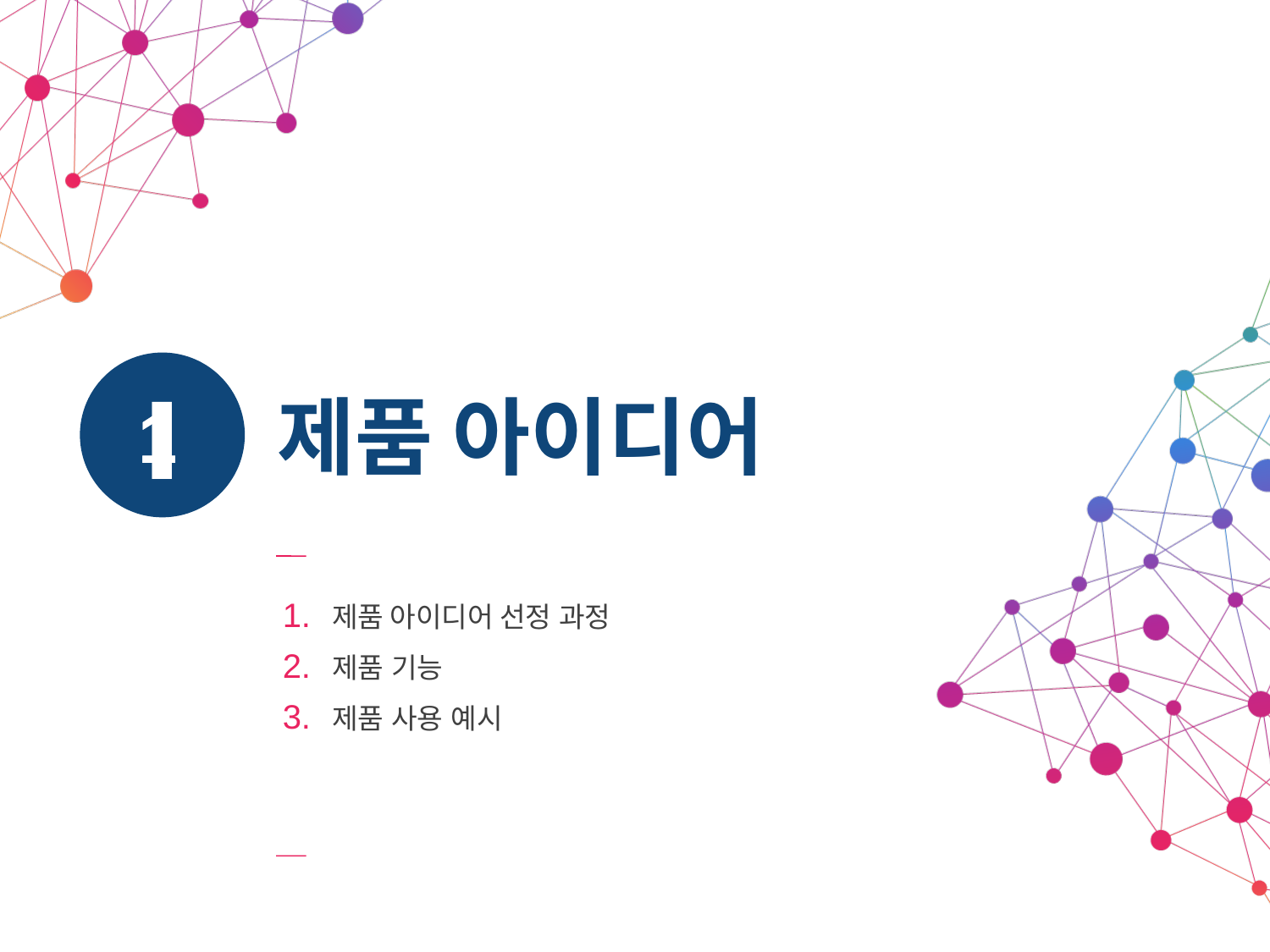

Ⅰ
제품 아이디어
1
1

제품 아이디어 선정 과정
제품 기능
제품 사용 예시

3